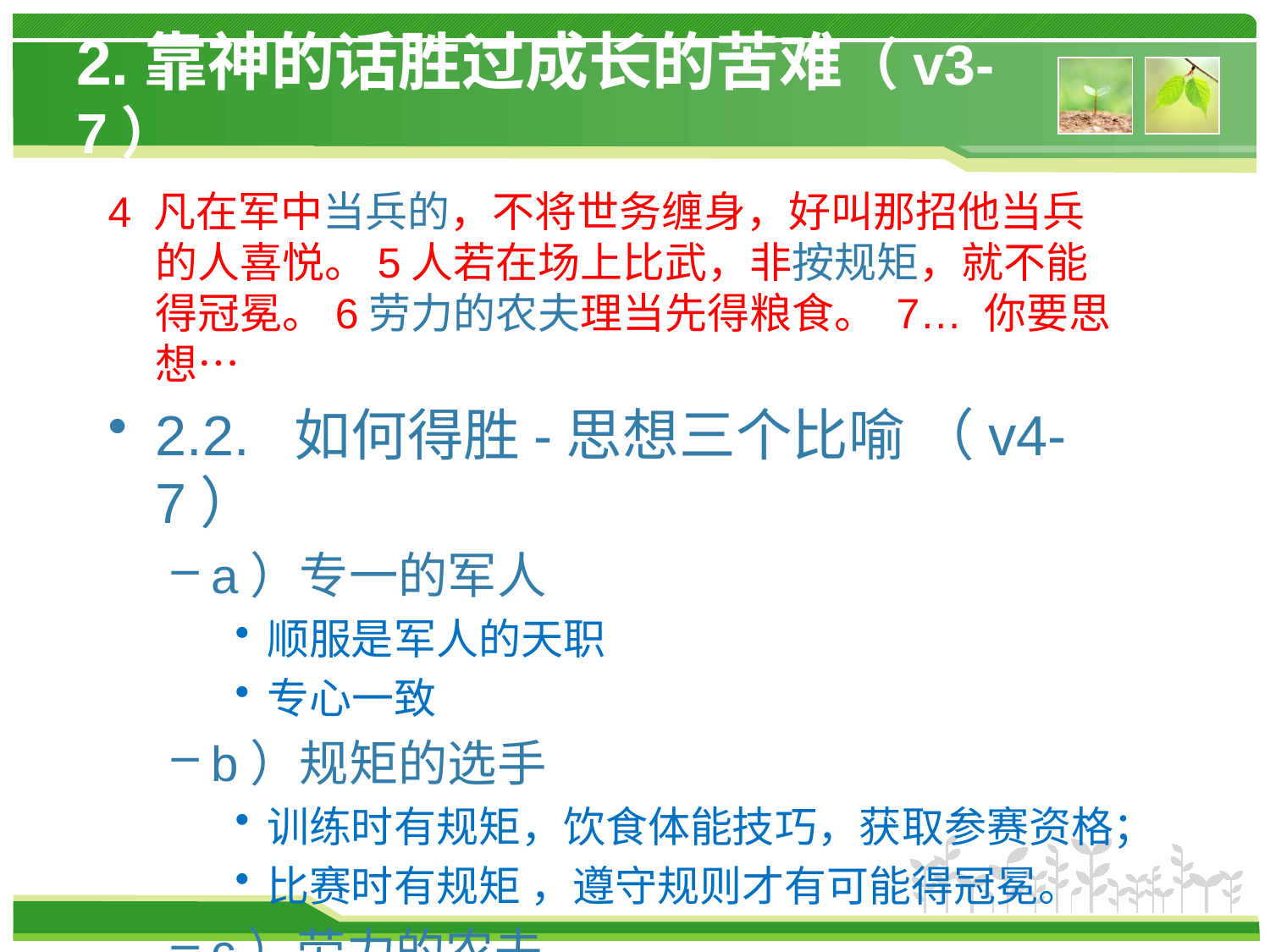

# 2.靠神的话胜过成长的苦难（v3-7）
4 凡在军中当兵的，不将世务缠身，好叫那招他当兵的人喜悦。5人若在场上比武，非按规矩，就不能得冠冕。6劳力的农夫理当先得粮食。 7… 你要思想…
2.2.  如何得胜-思想三个比喻 （v4-7）
a）专一的军人
顺服是军人的天职
专心一致
b）规矩的选手
训练时有规矩，饮食体能技巧，获取参赛资格；
比赛时有规矩 ，遵守规则才有可能得冠冕。
c）劳力的农夫